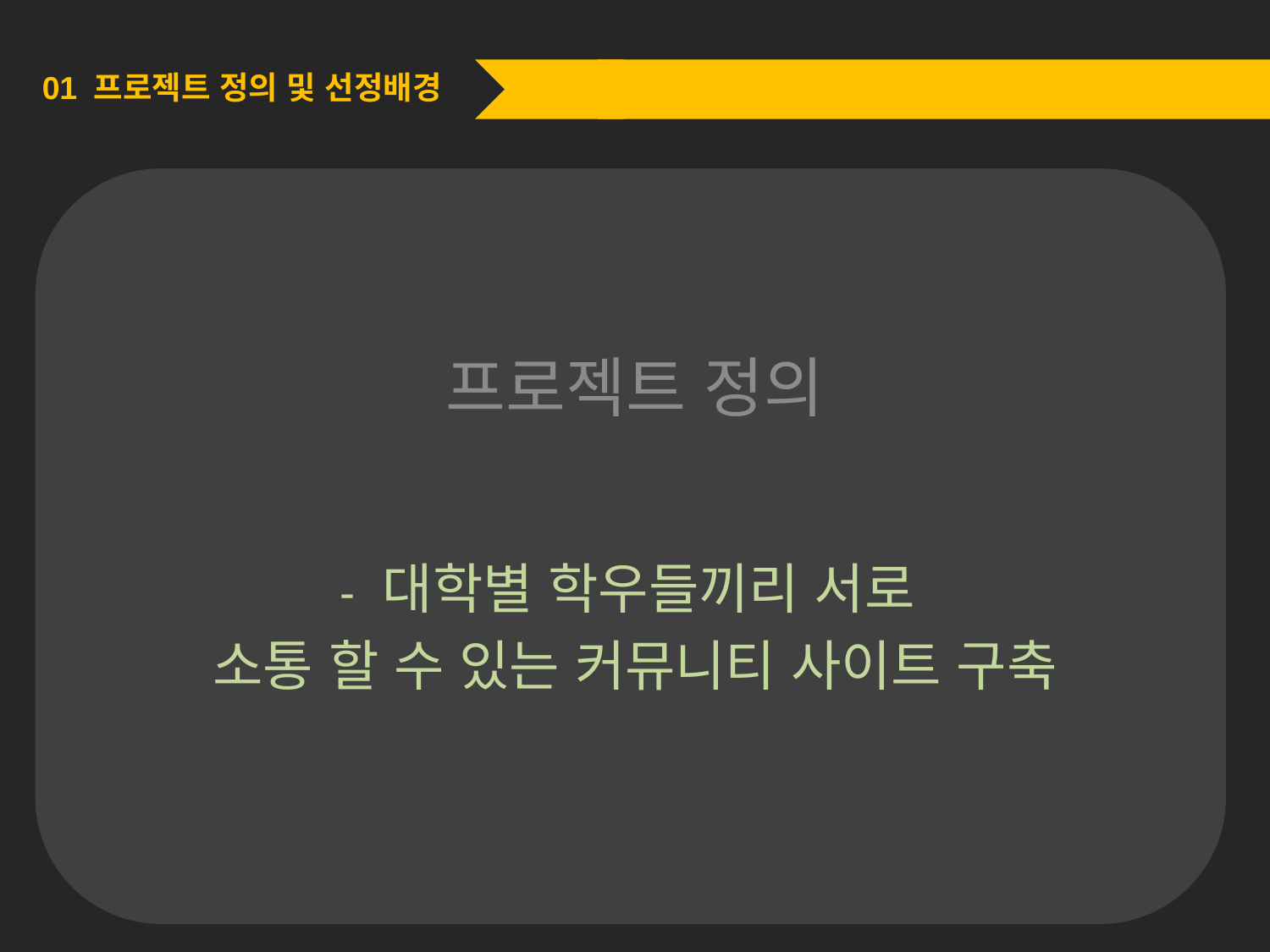

01 프로젝트 정의 및 선정배경

프로젝트 정의

- 대학별 학우들끼리 서로
소통 할 수 있는 커뮤니티 사이트 구축